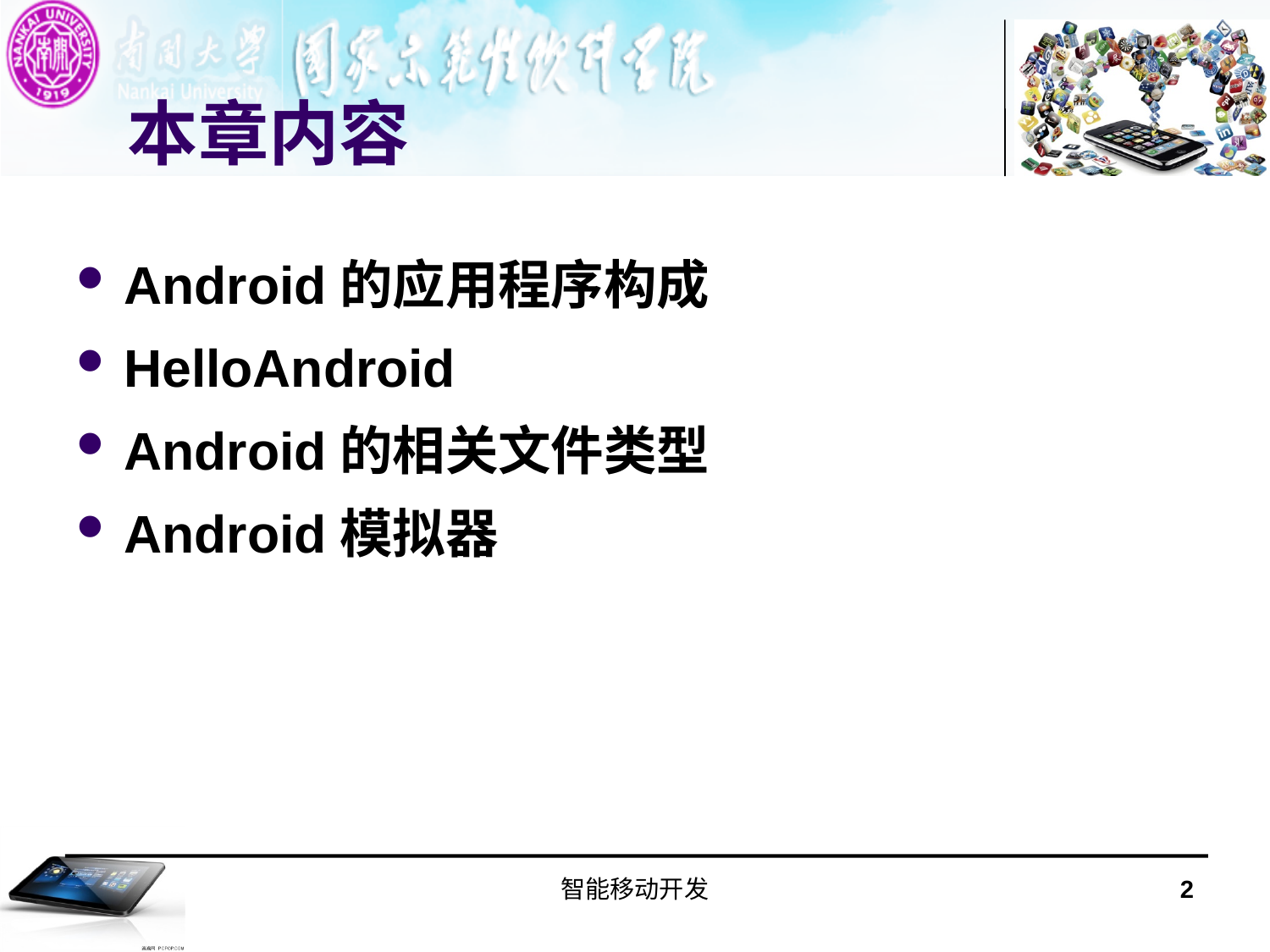

# 本章内容
Android的应用程序构成
HelloAndroid
Android的相关文件类型
Android模拟器
智能移动开发
2